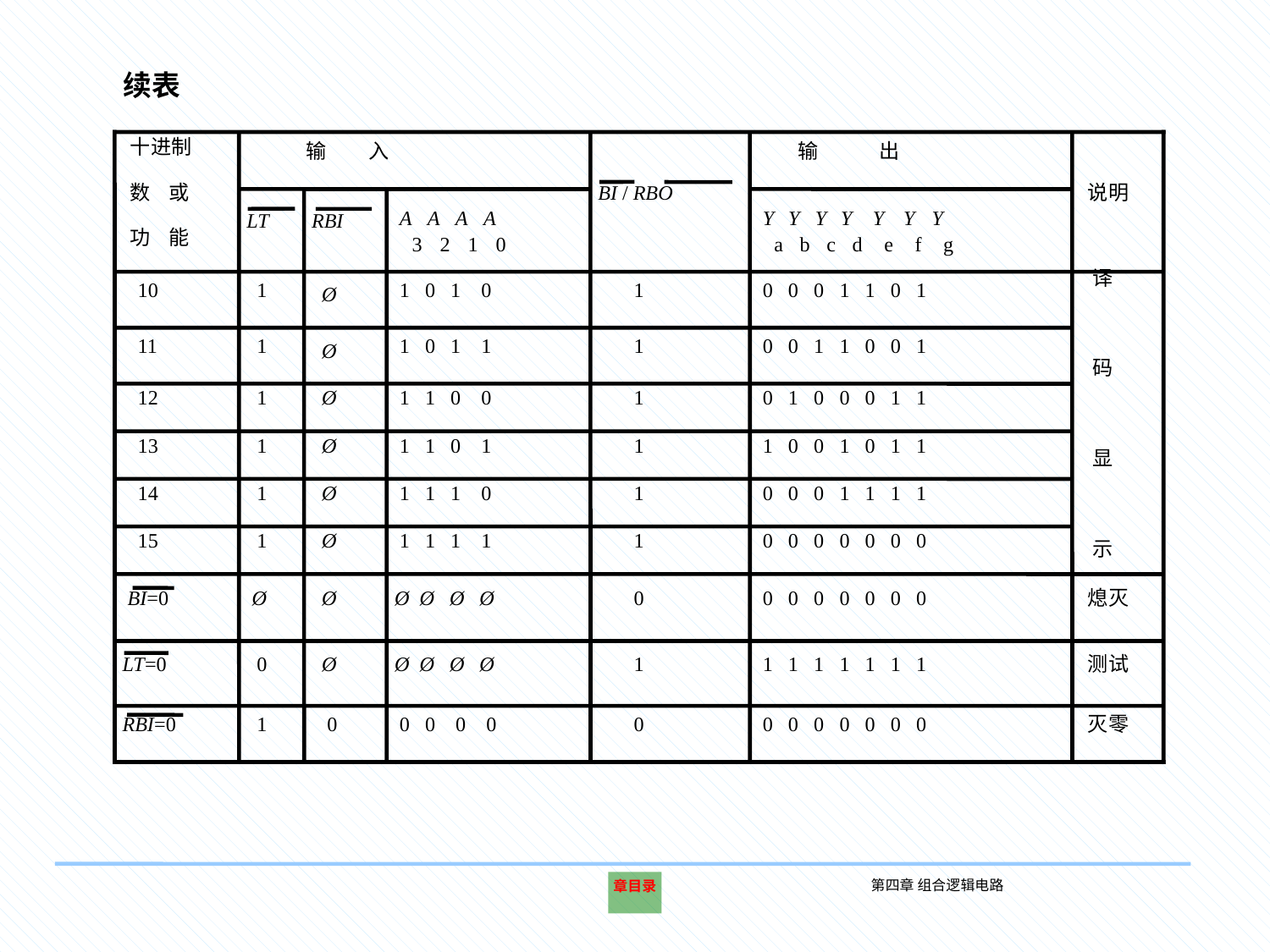

续表
 十进制
 数    或
 功    能

            输         入

 BI / RBO

        输             出

 说明

 LT

 RBI

  A3 A2 A1 A0

  Ya Yb Yc Yd  Ye  Yf  Yg

    10

   1
   Ø
  1   0   1    0
        1
  0   0   0   1   1   0   1
  译

  码

  显

  示
    11

   1
   Ø
  1   0   1    1
        1
  0   0   1   1   0   0   1
    12

   1
   Ø
  1   1   0    0
        1
  0   1   0   0   0   1   1
    13

   1
   Ø
  1   1   0    1
        1
  1   0   0   1   0   1   1
    14

   1
   Ø
  1   1   1    0
        1
  0   0   0   1   1   1   1
    15

   1
   Ø
  1   1   1    1
        1
  0   0   0   0   0   0   0
  BI=0

  Ø
   Ø
 Ø  Ø   Ø   Ø
        0
  0   0   0   0   0   0   0
 熄灭

 LT=0

   0
   Ø
 Ø  Ø   Ø   Ø
        1
  1   1   1   1   1   1   1
 测试

 RBI=0

   1
    0
  0   0    0    0
        0
  0   0   0   0   0   0   0
 灭零

38
第四章 组合逻辑电路